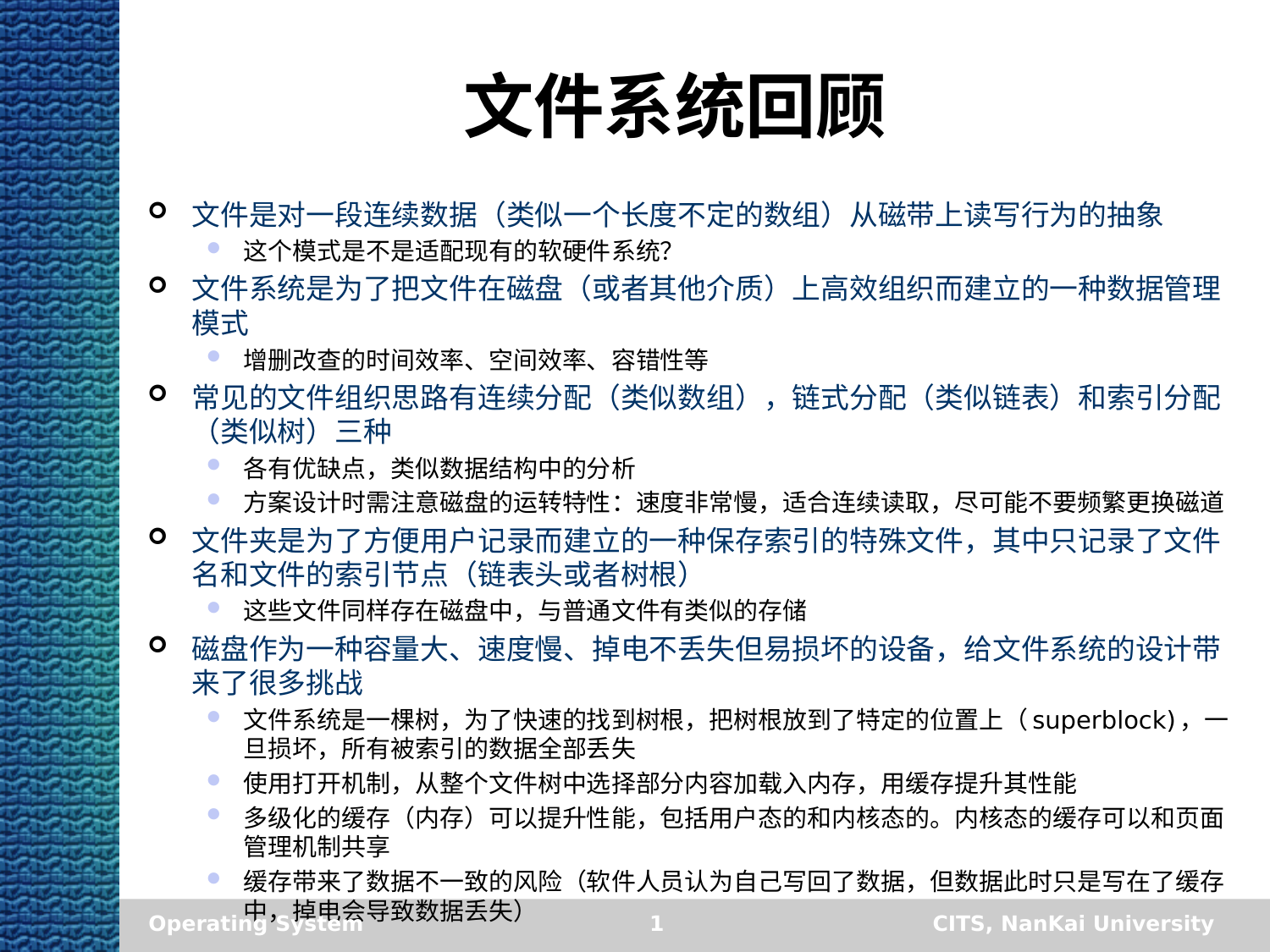

# 文件系统回顾
文件是对一段连续数据（类似一个长度不定的数组）从磁带上读写行为的抽象
这个模式是不是适配现有的软硬件系统？
文件系统是为了把文件在磁盘（或者其他介质）上高效组织而建立的一种数据管理模式
增删改查的时间效率、空间效率、容错性等
常见的文件组织思路有连续分配（类似数组），链式分配（类似链表）和索引分配（类似树）三种
各有优缺点，类似数据结构中的分析
方案设计时需注意磁盘的运转特性：速度非常慢，适合连续读取，尽可能不要频繁更换磁道
文件夹是为了方便用户记录而建立的一种保存索引的特殊文件，其中只记录了文件名和文件的索引节点（链表头或者树根）
这些文件同样存在磁盘中，与普通文件有类似的存储
磁盘作为一种容量大、速度慢、掉电不丢失但易损坏的设备，给文件系统的设计带来了很多挑战
文件系统是一棵树，为了快速的找到树根，把树根放到了特定的位置上（superblock)，一旦损坏，所有被索引的数据全部丢失
使用打开机制，从整个文件树中选择部分内容加载入内存，用缓存提升其性能
多级化的缓存（内存）可以提升性能，包括用户态的和内核态的。内核态的缓存可以和页面管理机制共享
缓存带来了数据不一致的风险（软件人员认为自己写回了数据，但数据此时只是写在了缓存中，掉电会导致数据丢失）
Operating System
1
CITS, NanKai University